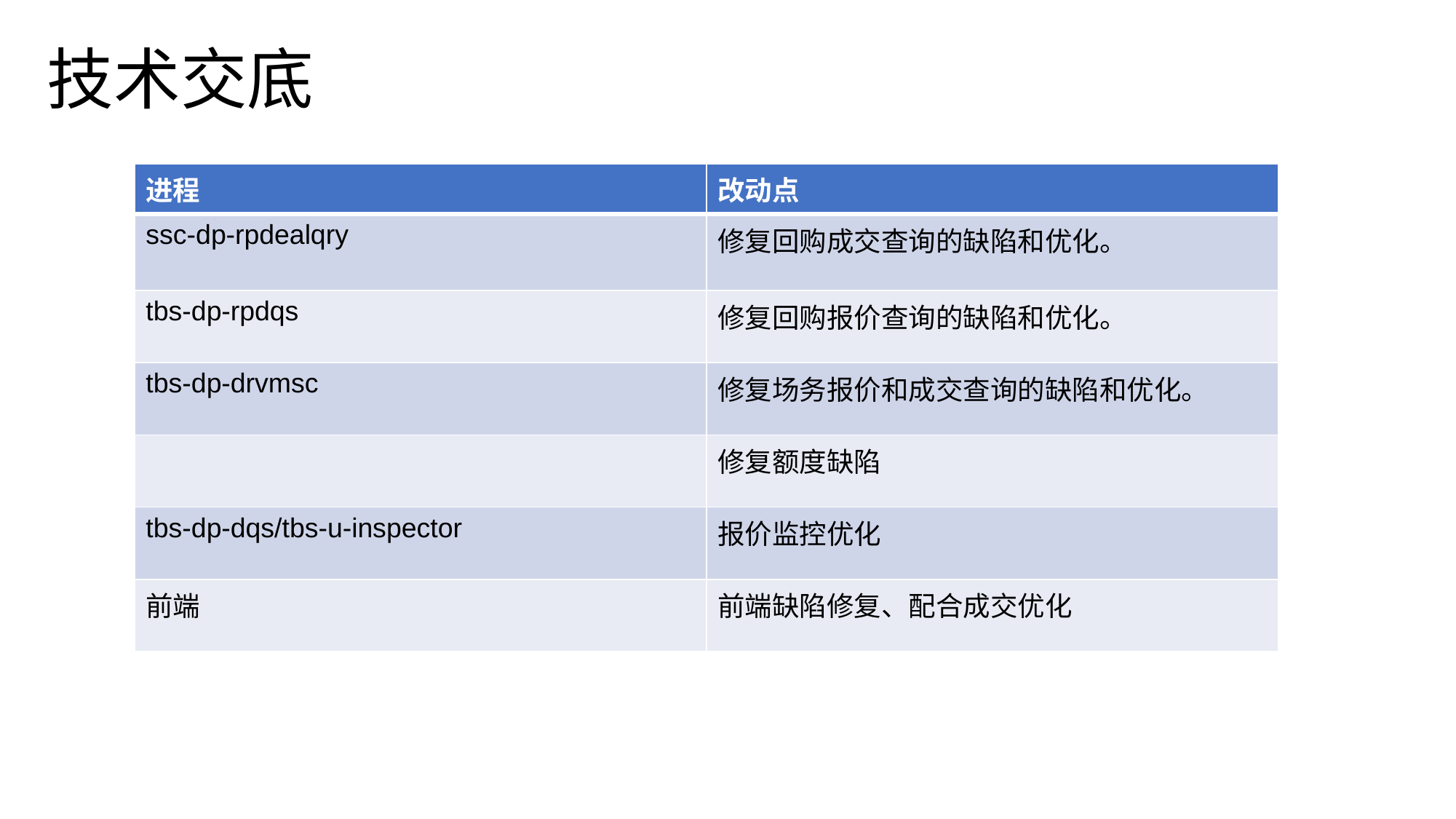

# 技术交底
| 进程 | 改动点 |
| --- | --- |
| ssc-dp-rpdealqry | 修复回购成交查询的缺陷和优化。 |
| tbs-dp-rpdqs | 修复回购报价查询的缺陷和优化。 |
| tbs-dp-drvmsc | 修复场务报价和成交查询的缺陷和优化。 |
|  | 修复额度缺陷 |
| tbs-dp-dqs/tbs-u-inspector | 报价监控优化 |
| 前端 | 前端缺陷修复、配合成交优化 |